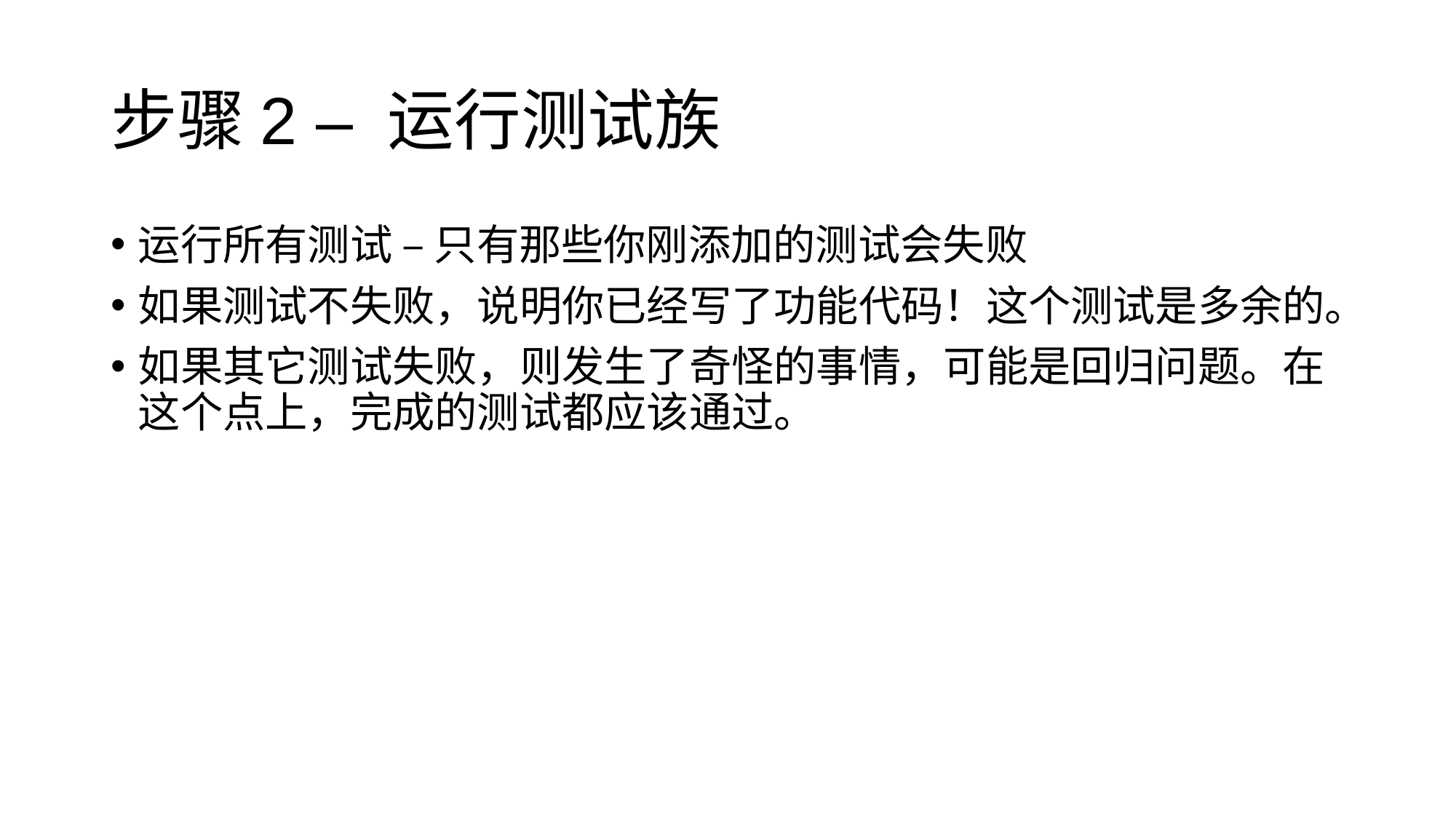

# 步骤2 – 运行测试族
运行所有测试 – 只有那些你刚添加的测试会失败
如果测试不失败，说明你已经写了功能代码！这个测试是多余的。
如果其它测试失败，则发生了奇怪的事情，可能是回归问题。在这个点上，完成的测试都应该通过。